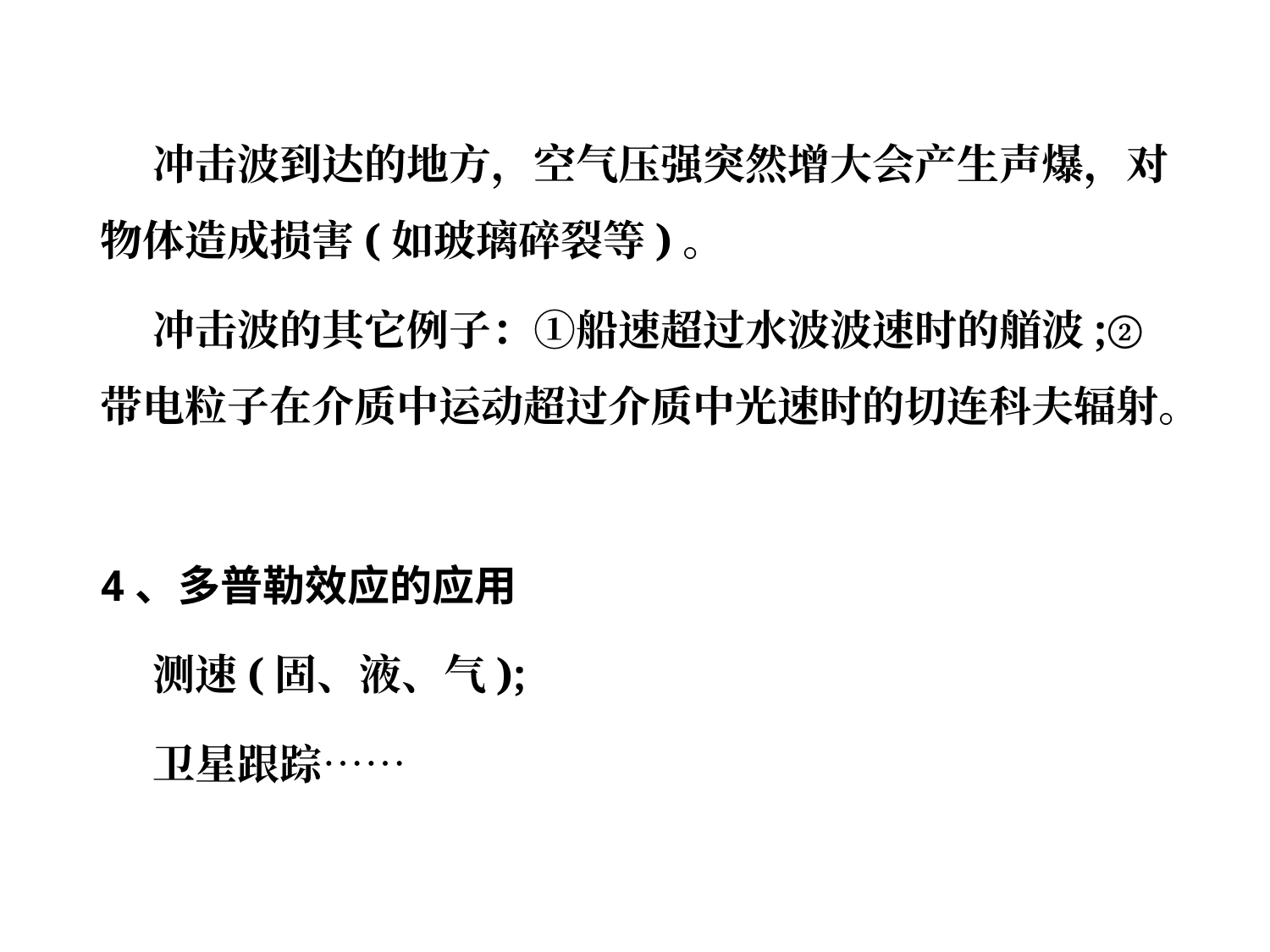

冲击波到达的地方，空气压强突然增大会产生声爆，对物体造成损害(如玻璃碎裂等)。
    冲击波的其它例子：①船速超过水波波速时的艏波;②带电粒子在介质中运动超过介质中光速时的切连科夫辐射。

4、多普勒效应的应用
    测速(固、液、气);
    卫星跟踪……
48